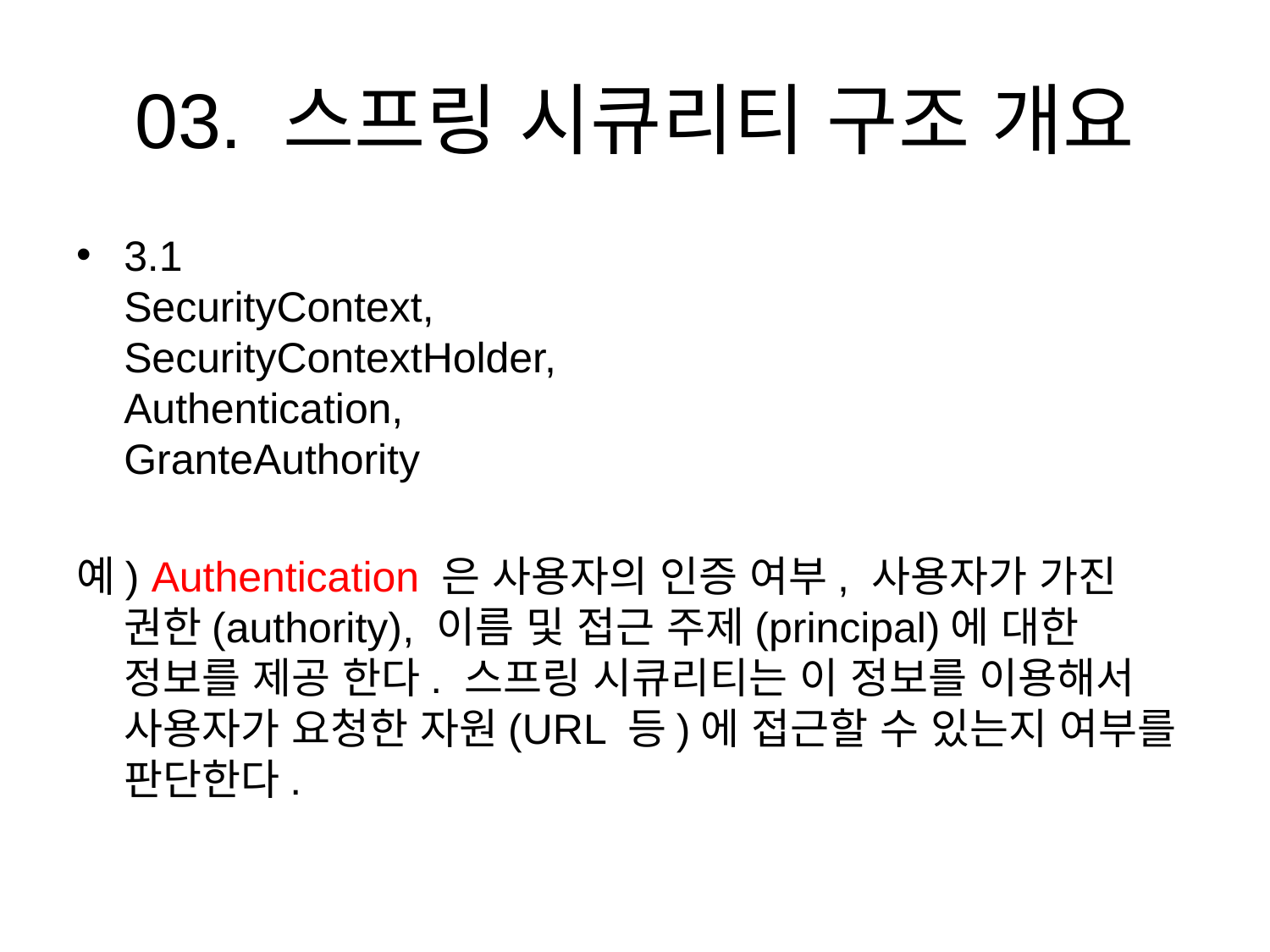

# 03. 스프링 시큐리티 구조 개요
3.1
SecurityContext,
SecurityContextHolder,
Authentication,
GranteAuthority

예) Authentication 은 사용자의 인증 여부, 사용자가 가진 권한(authority), 이름 및 접근 주제(principal)에 대한 정보를 제공 한다. 스프링 시큐리티는 이 정보를 이용해서 사용자가 요청한 자원(URL 등)에 접근할 수 있는지 여부를 판단한다.